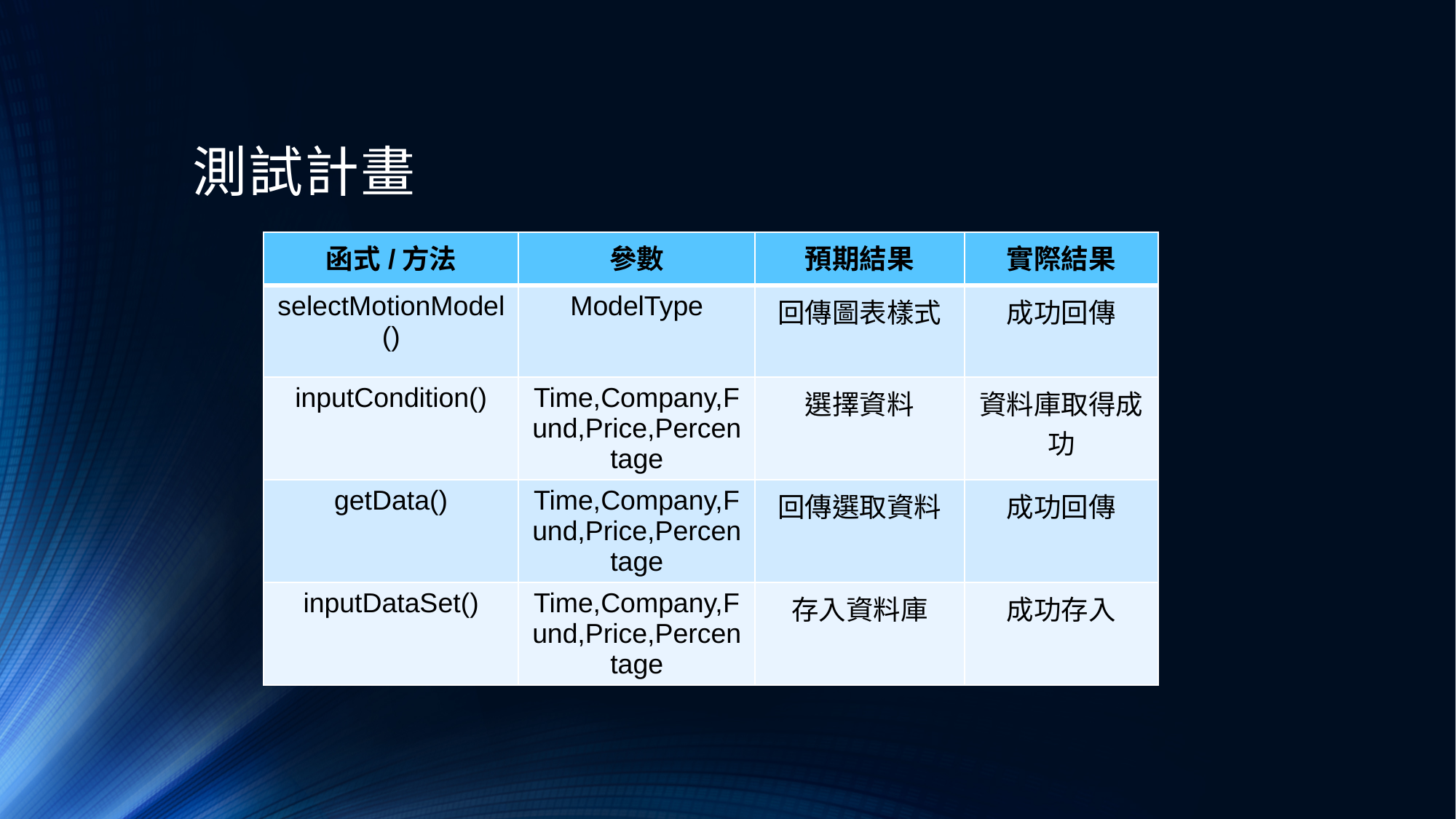

# 測試計畫

| 函式/方法 | 參數 | 預期結果 | 實際結果 |
| --- | --- | --- | --- |
| selectMotionModel() | ModelType | 回傳圖表樣式 | 成功回傳 |
| inputCondition() | Time,Company,Fund,Price,Percentage | 選擇資料 | 資料庫取得成功 |
| getData() | Time,Company,Fund,Price,Percentage | 回傳選取資料 | 成功回傳 |
| inputDataSet() | Time,Company,Fund,Price,Percentage | 存入資料庫 | 成功存入 |